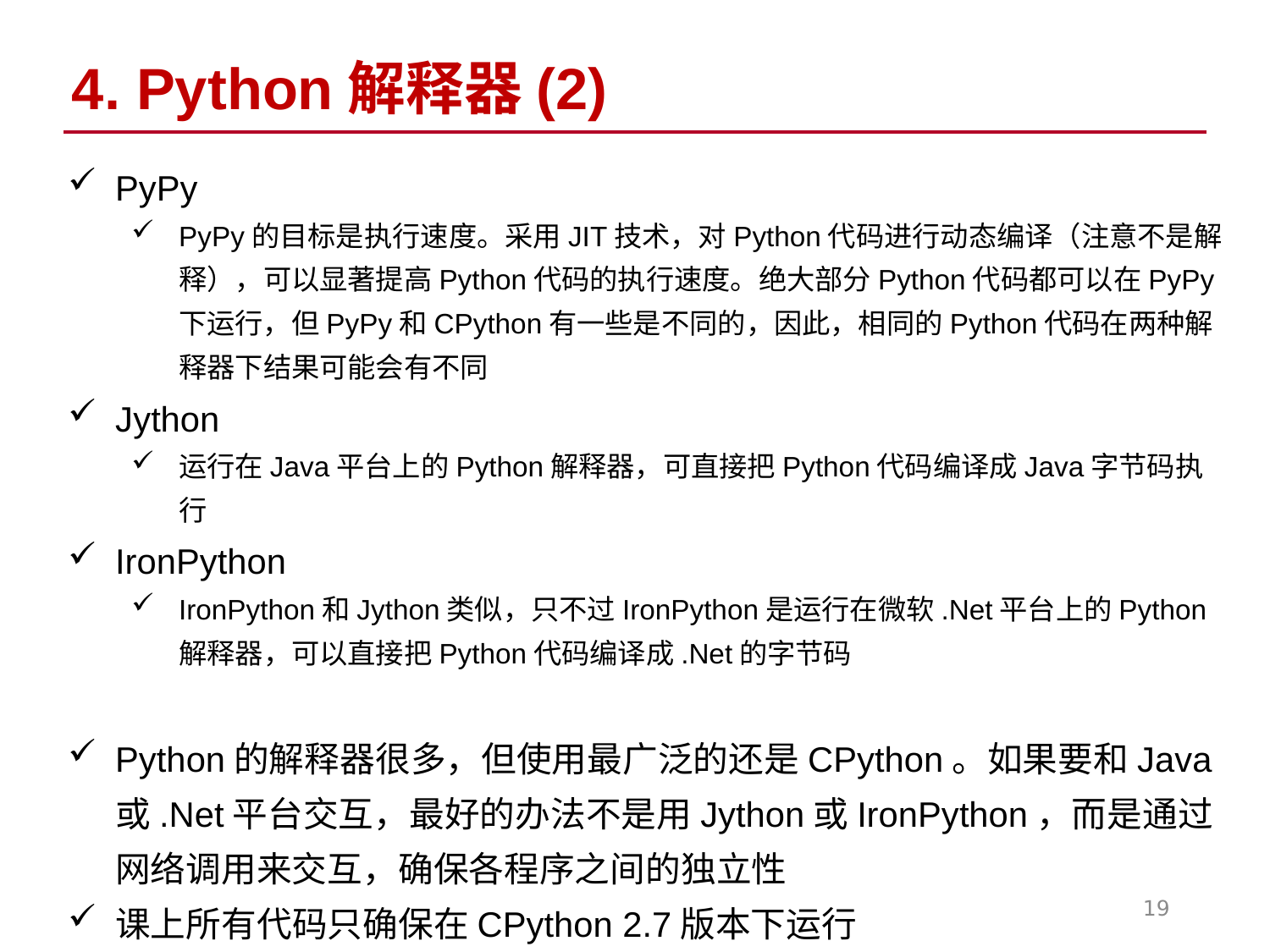

4. Python解释器(2)
PyPy
PyPy的目标是执行速度。采用JIT技术，对Python代码进行动态编译（注意不是解释），可以显著提高Python代码的执行速度。绝大部分Python代码都可以在PyPy下运行，但PyPy和CPython有一些是不同的，因此，相同的Python代码在两种解释器下结果可能会有不同
Jython
运行在Java平台上的Python解释器，可直接把Python代码编译成Java字节码执行
IronPython
IronPython和Jython类似，只不过IronPython是运行在微软.Net平台上的Python解释器，可以直接把Python代码编译成.Net的字节码

Python的解释器很多，但使用最广泛的还是CPython。如果要和Java或.Net平台交互，最好的办法不是用Jython或IronPython，而是通过网络调用来交互，确保各程序之间的独立性
课上所有代码只确保在CPython 2.7版本下运行
19